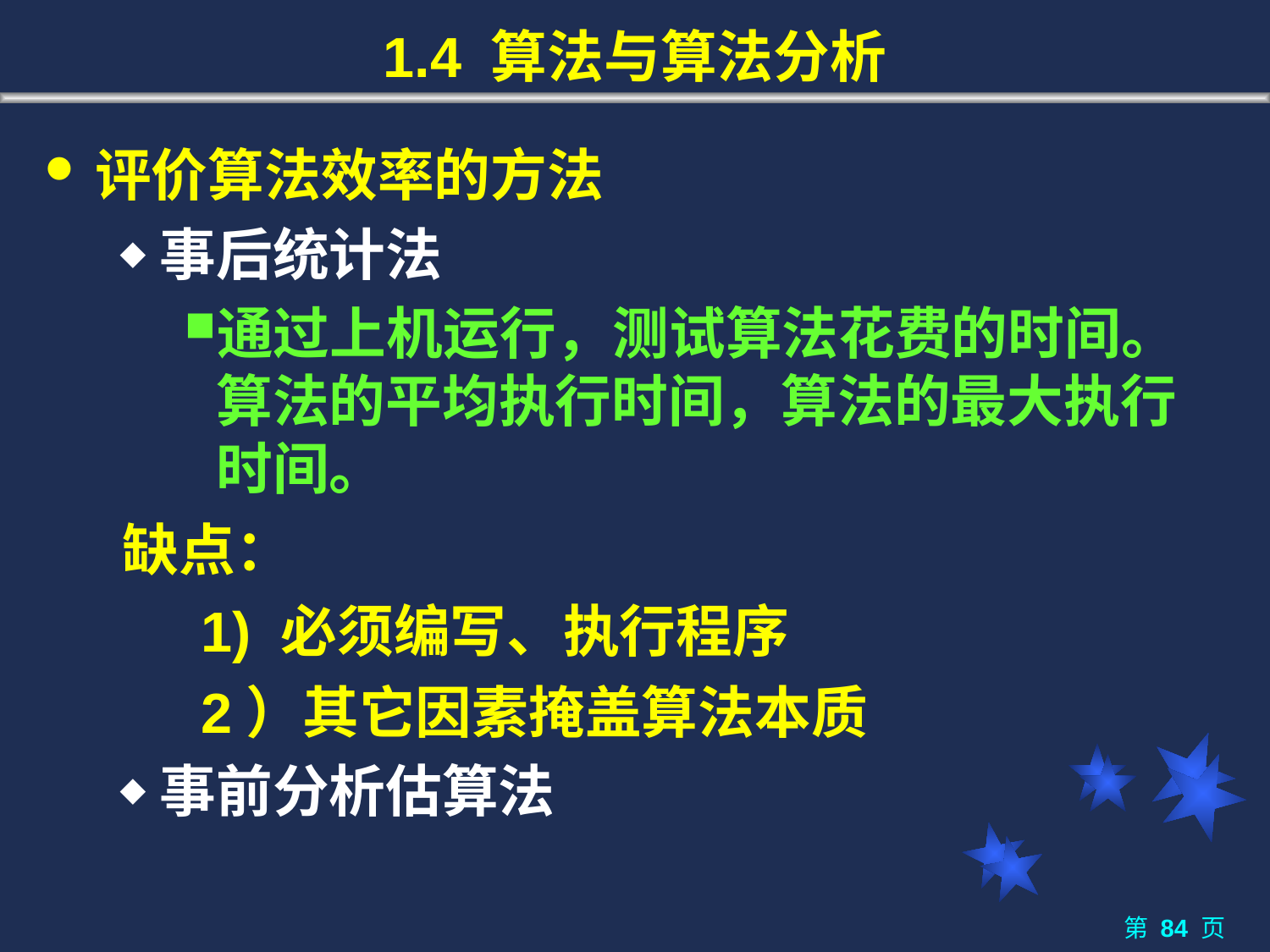

# 1.4 算法与算法分析
评价算法效率的方法
事后统计法
通过上机运行，测试算法花费的时间。算法的平均执行时间，算法的最大执行时间。
     缺点：
          1) 必须编写、执行程序
          2）其它因素掩盖算法本质
事前分析估算法
第 84 页